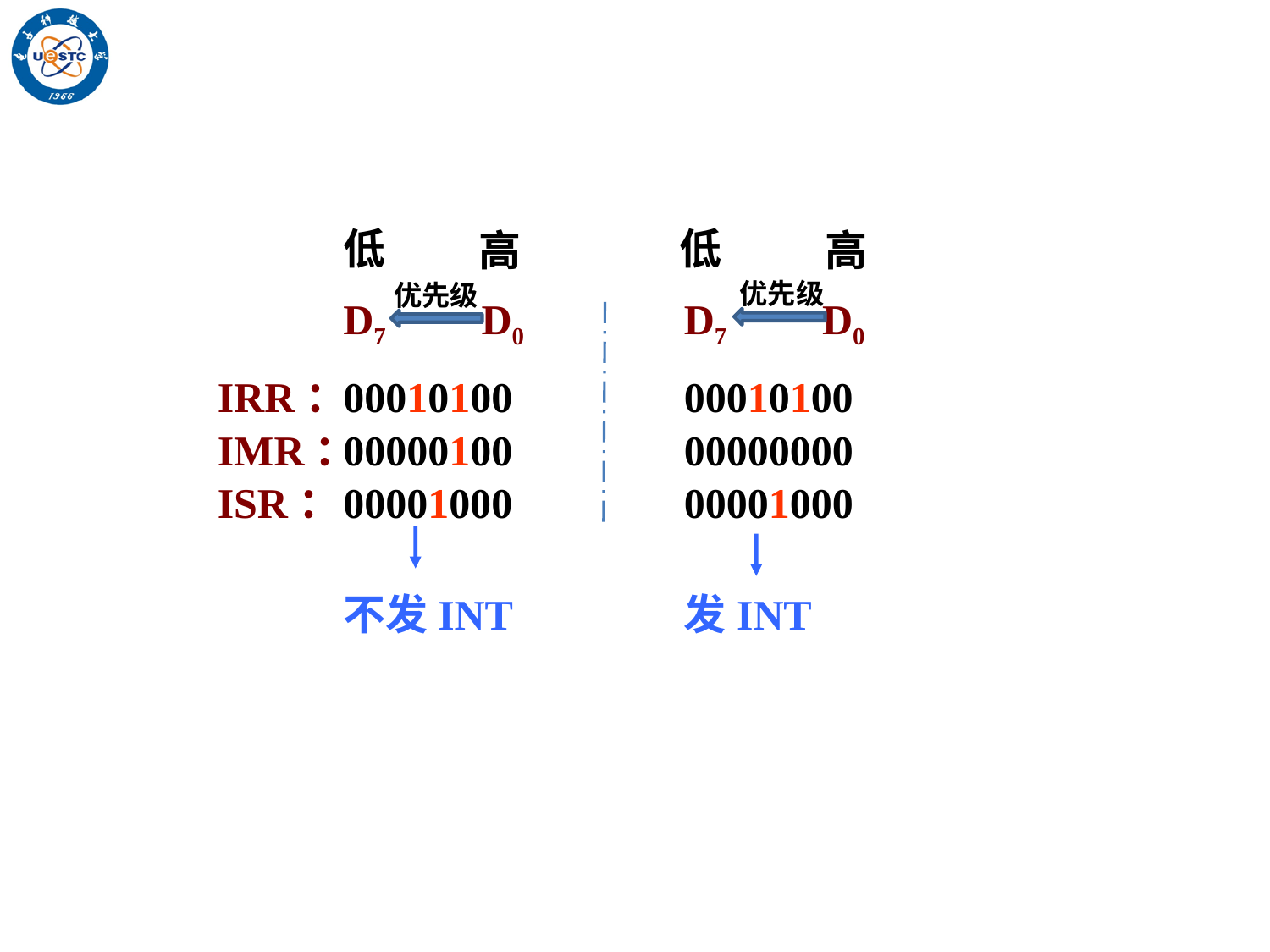

低
低
高
高
优先级
优先级
D7         D0
D7         D0

IRR：
00010100
00010100
IMR：
00000100
00000000
ISR：
00001000
00001000

不发INT
发INT